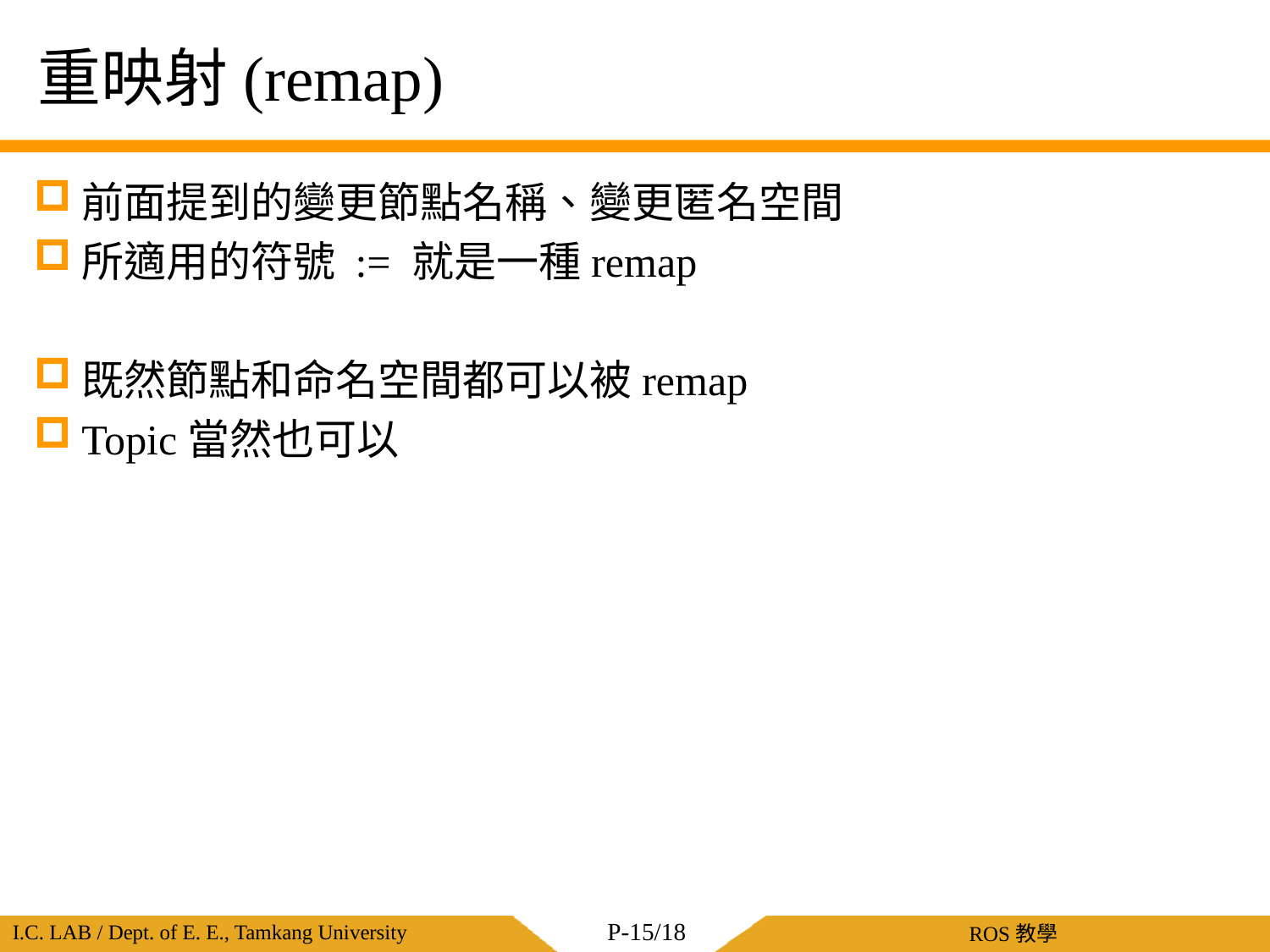

# 重映射(remap)
前面提到的變更節點名稱、變更匿名空間
所適用的符號 := 就是一種remap

既然節點和命名空間都可以被remap
Topic當然也可以